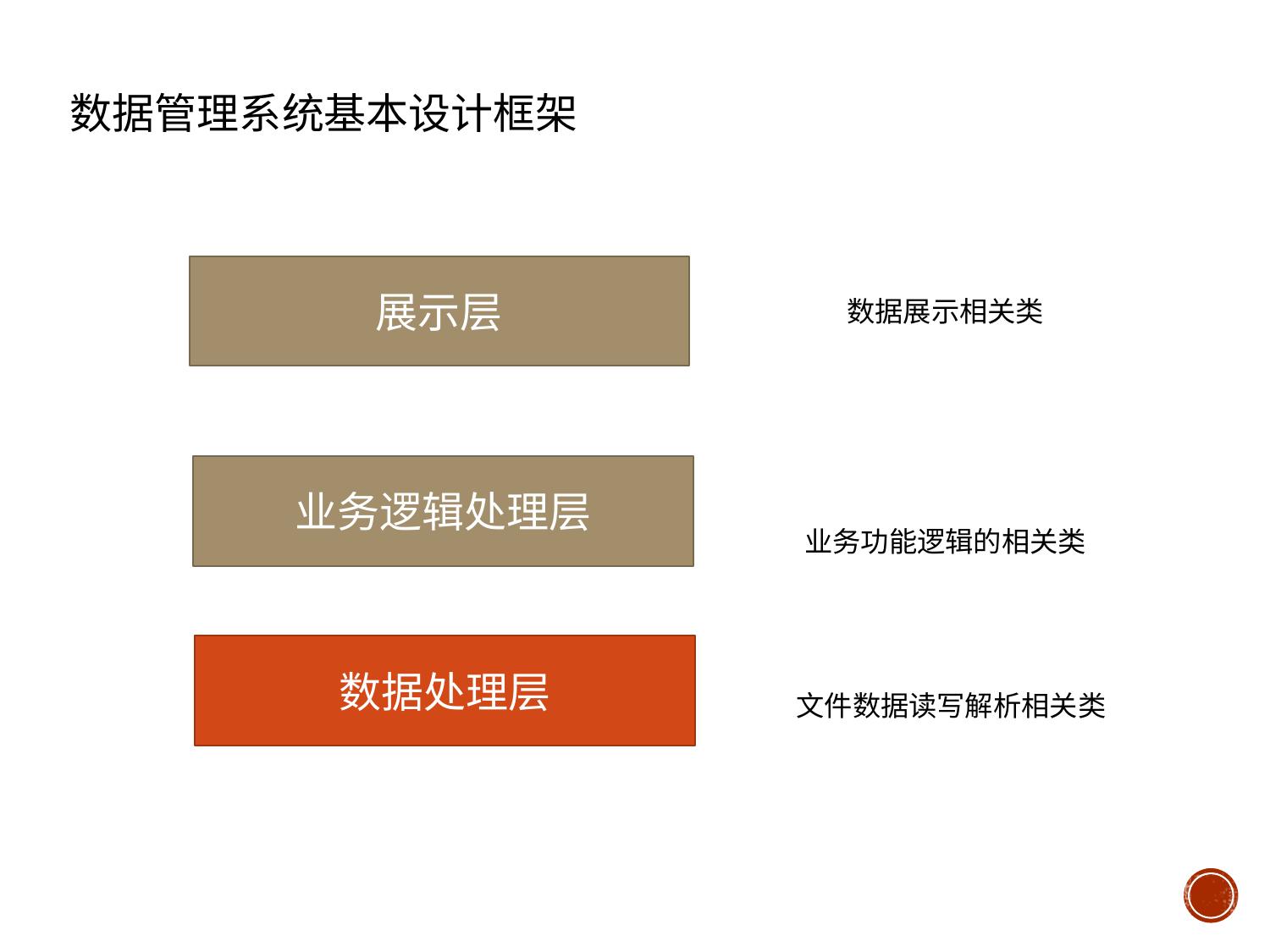

数据管理系统基本设计框架
展示层
数据展示相关类
业务逻辑处理层
业务功能逻辑的相关类
数据处理层
文件数据读写解析相关类